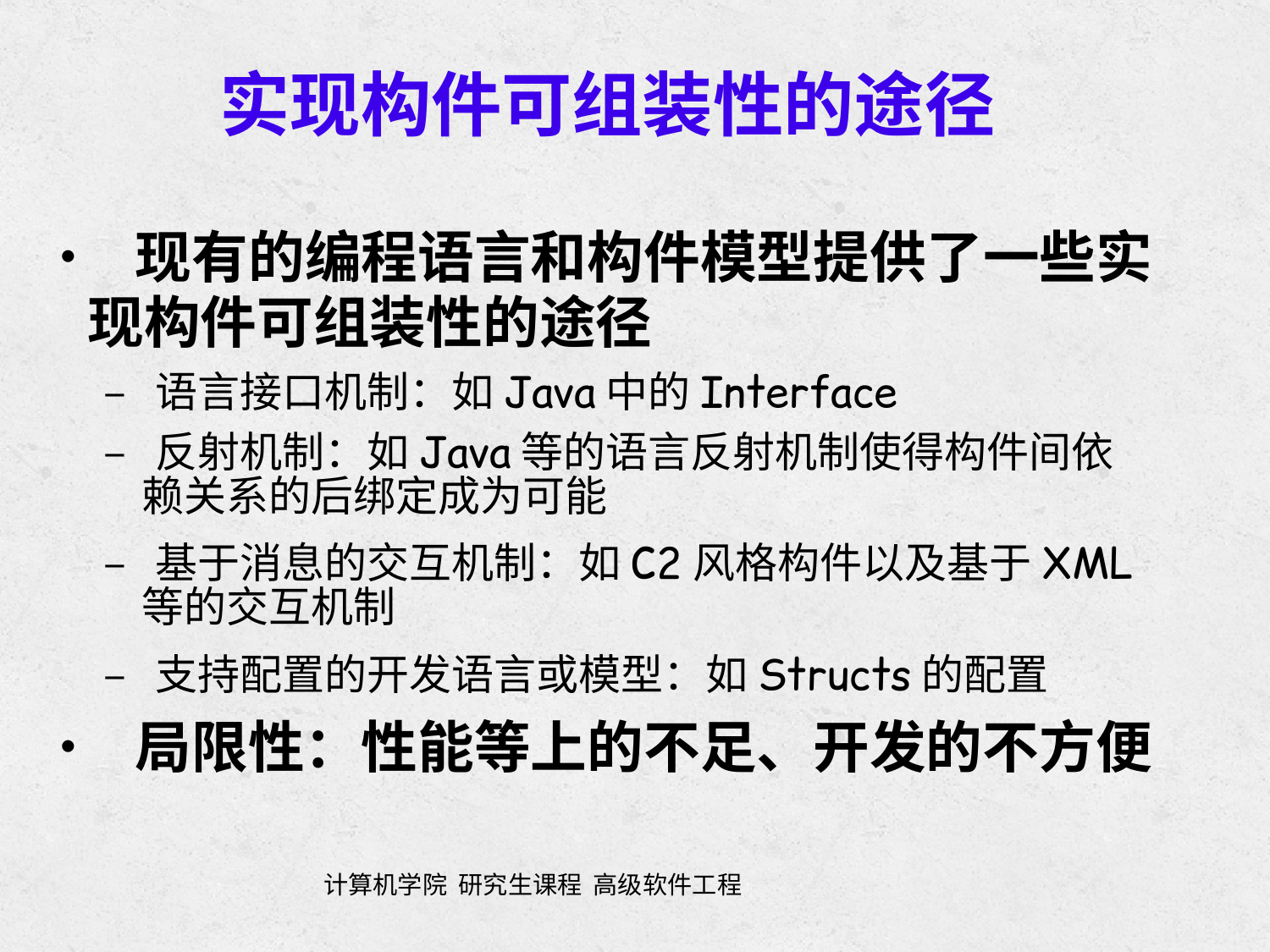

实现构件可组装性的途径

•  现有的编程语言和构件模型提供了一些实
	现构件可组装性的途径
		–  语言接口机制：如Java中的Interface
		–  反射机制：如Java等的语言反射机制使得构件间依
			赖关系的后绑定成为可能
		–  基于消息的交互机制：如C2风格构件以及基于XML
			等的交互机制
		–  支持配置的开发语言或模型：如Structs的配置
•  局限性：性能等上的不足、开发的不方便
计算机学院  研究生课程  高级软件工程